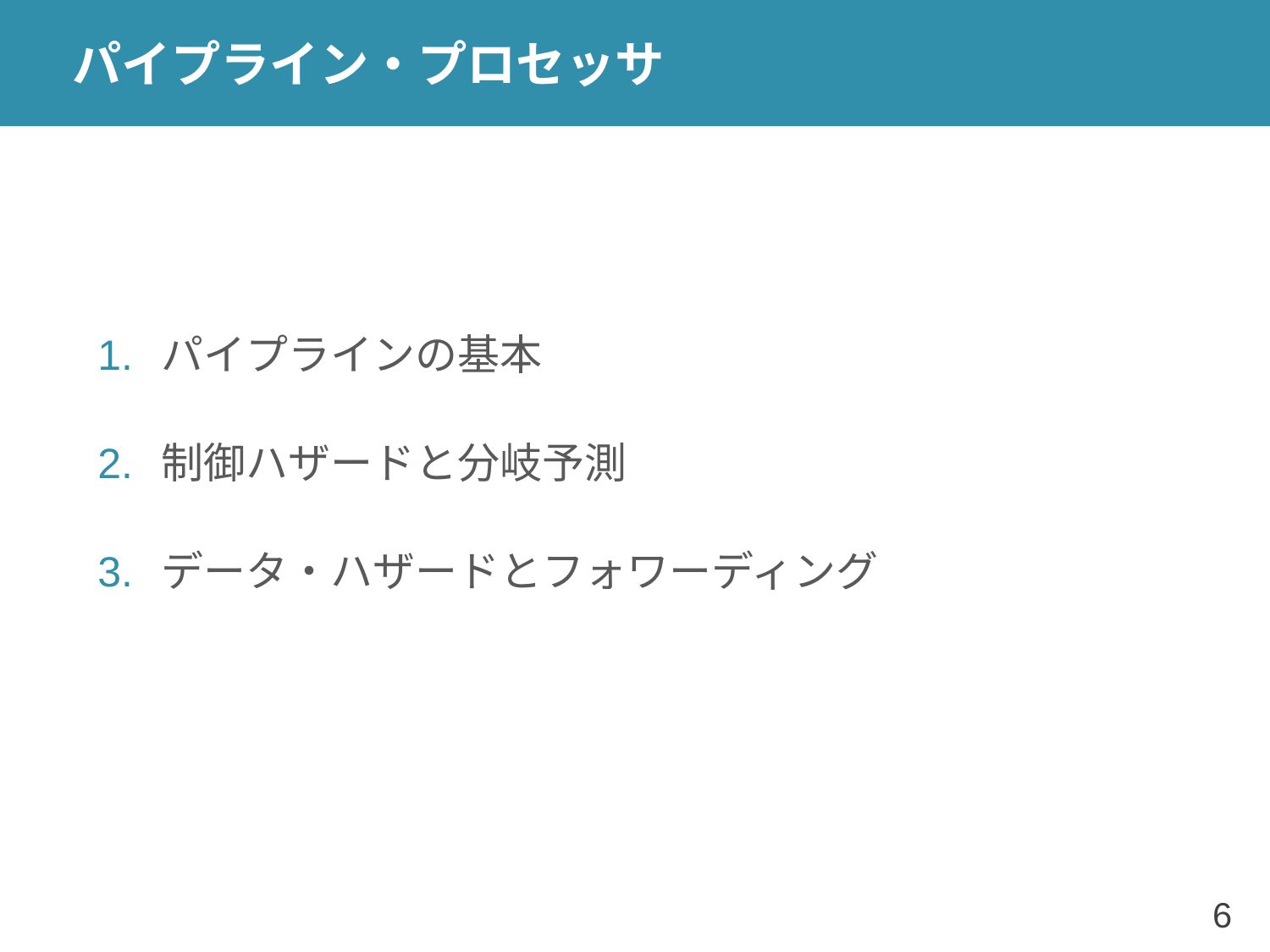

# パイプライン・プロセッサ
パイプラインの基本
制御ハザードと分岐予測
データ・ハザードとフォワーディング